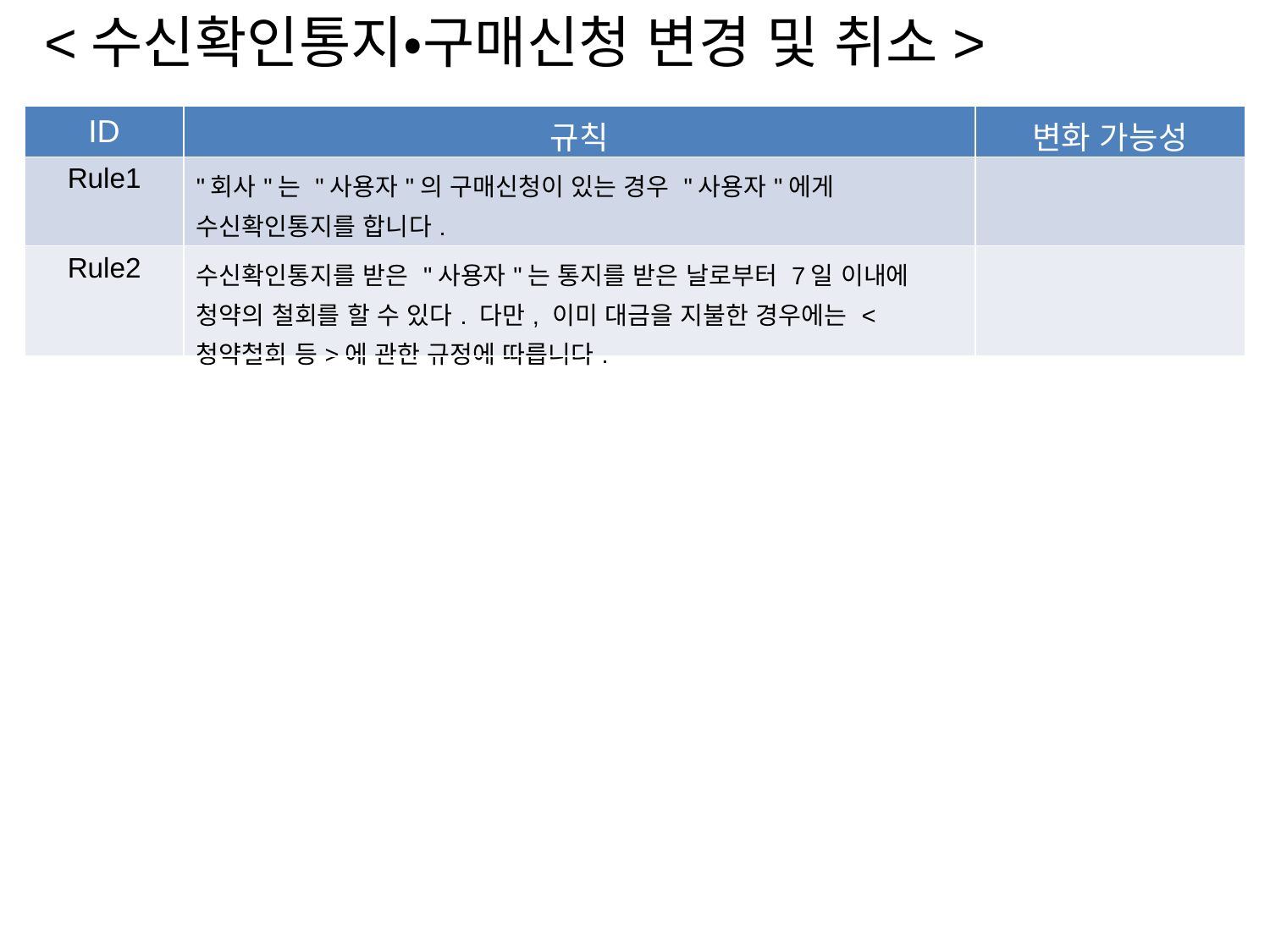

<수신확인통지•구매신청 변경 및 취소>
| ID | 규칙 | 변화 가능성 |
| --- | --- | --- |
| Rule1 | "회사"는 "사용자"의 구매신청이 있는 경우 "사용자"에게 수신확인통지를 합니다. |  |
| Rule2 | 수신확인통지를 받은 "사용자"는 통지를 받은 날로부터 7일 이내에 청약의 철회를 할 수 있다. 다만, 이미 대금을 지불한 경우에는 <청약철회 등>에 관한 규정에 따릅니다. |  |